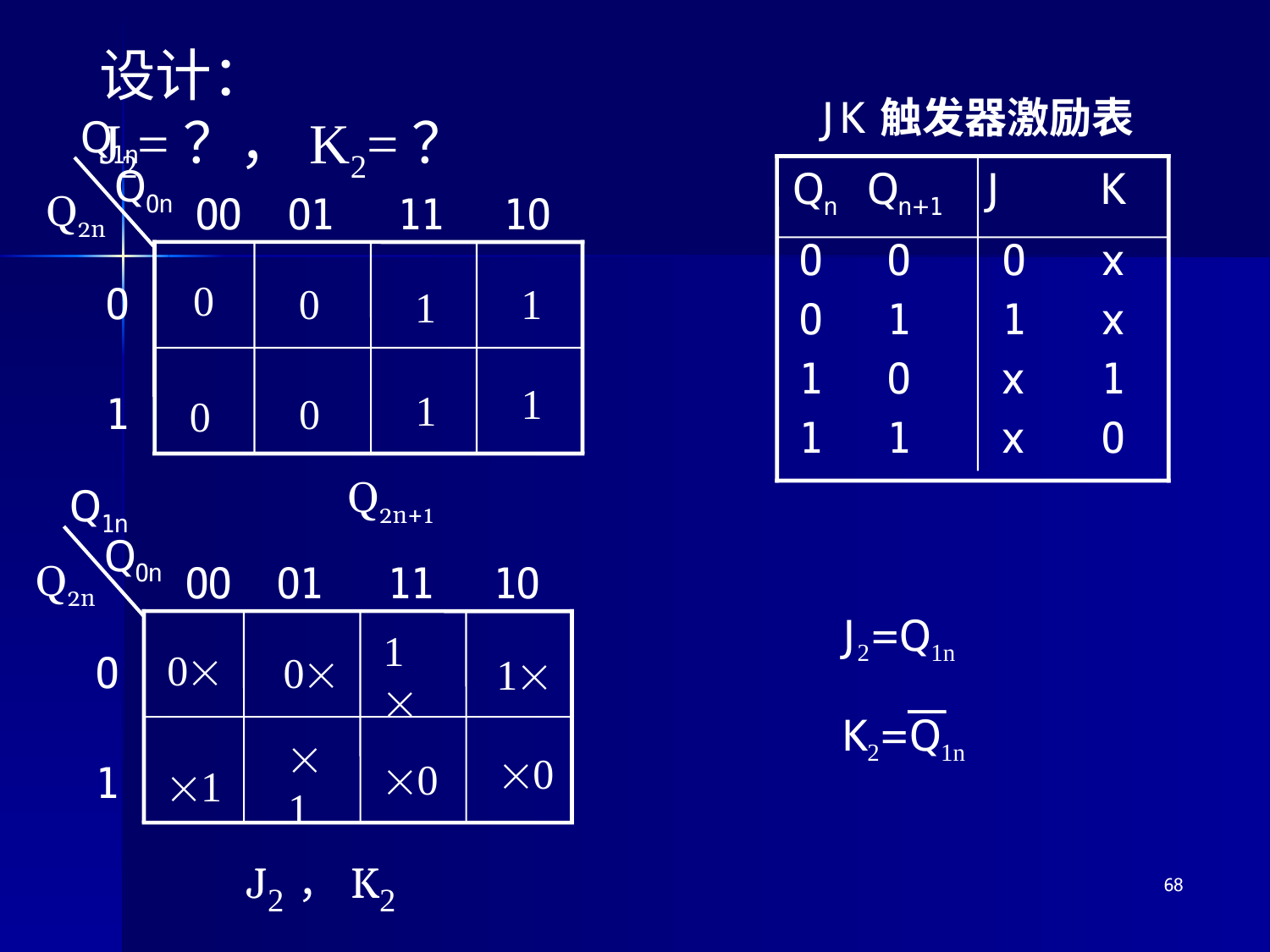

设计：J2=？，K2=？
JK触发器激励表
Qn    Qn+1    J

K

x
x
1
0
0     0       0
0     1       1
1     0       x
1     1       x

Q1n
Q0n

Q2n
00
01
11
10

0
0
1
0
1
1

1
1
0
0

Q2n+1
Q1n
Q0n

Q2n
00
01
11
10

0×
0×
0
1
1×
1×

×0
×0
×1
×1

J2，K2
J2=Q1n
     —
K2=Q1n
68